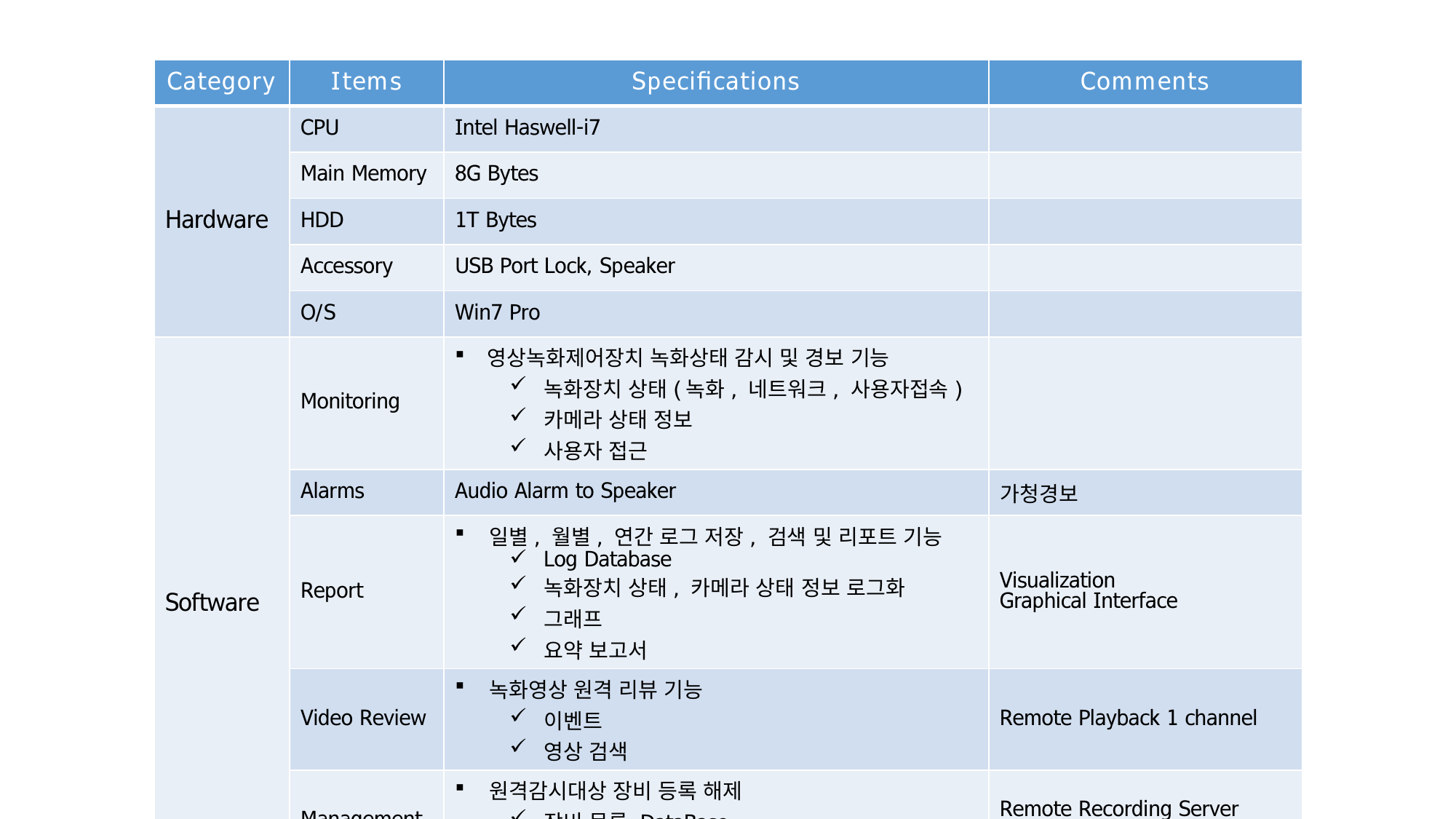

| Category | Items | Specifications | Comments |
| --- | --- | --- | --- |
| Hardware | CPU | Intel Haswell-i7 |  |
|  | Main Memory | 8G Bytes |  |
|  | HDD | 1T Bytes |  |
|  | Accessory | USB Port Lock, Speaker |  |
|  | O/S | Win7 Pro |  |
| Software | Monitoring | 영상녹화제어장치 녹화상태 감시 및 경보 기능 녹화장치 상태(녹화, 네트워크, 사용자접속) 카메라 상태 정보 사용자 접근 |  |
|  | Alarms | Audio Alarm to Speaker | 가청경보 |
|  | Report | 일별, 월별, 연간 로그 저장, 검색 및 리포트 기능 Log Database 녹화장치 상태, 카메라 상태 정보 로그화 그래프 요약 보고서 | Visualization Graphical Interface |
|  | Video Review | 녹화영상 원격 리뷰 기능 이벤트 영상 검색 | Remote Playback 1 channel |
|  | Management | 원격감시대상 장비 등록 해제 장비 목록 DataBase 장비 등록, 삭제, 변경 | Remote Recording Server Registration Management |